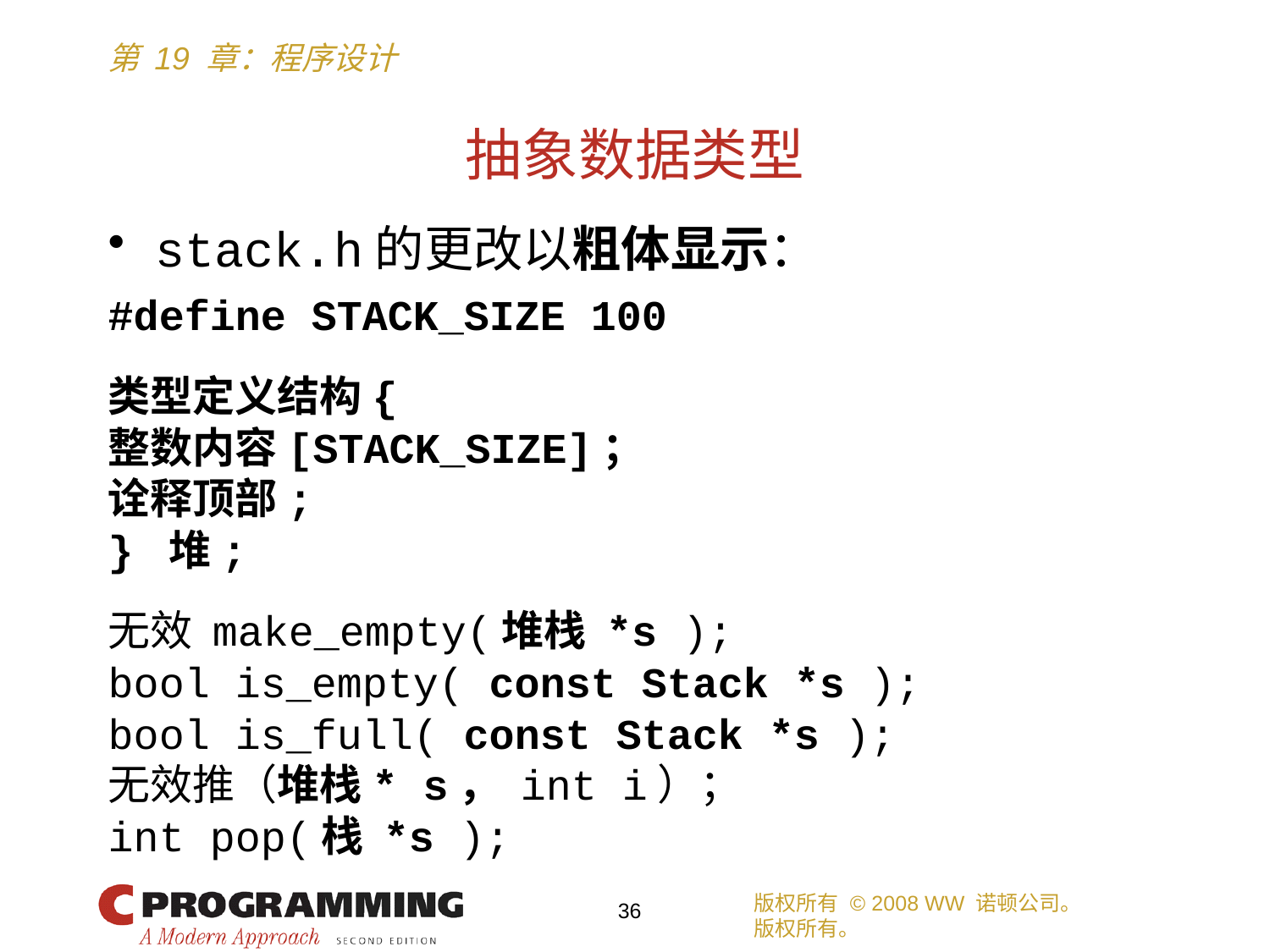

# 抽象数据类型
stack.h的更改以粗体显示：
#define STACK_SIZE 100

类型定义结构{
整数内容[STACK_SIZE]；
诠释顶部;
} 堆;

无效 make_empty(堆栈 *s );
bool is_empty( const Stack *s );
bool is_full( const Stack *s );
无效推（堆栈* s， int i）；
int pop(栈 *s );
版权所有 © 2008 WW 诺顿公司。
版权所有。
36